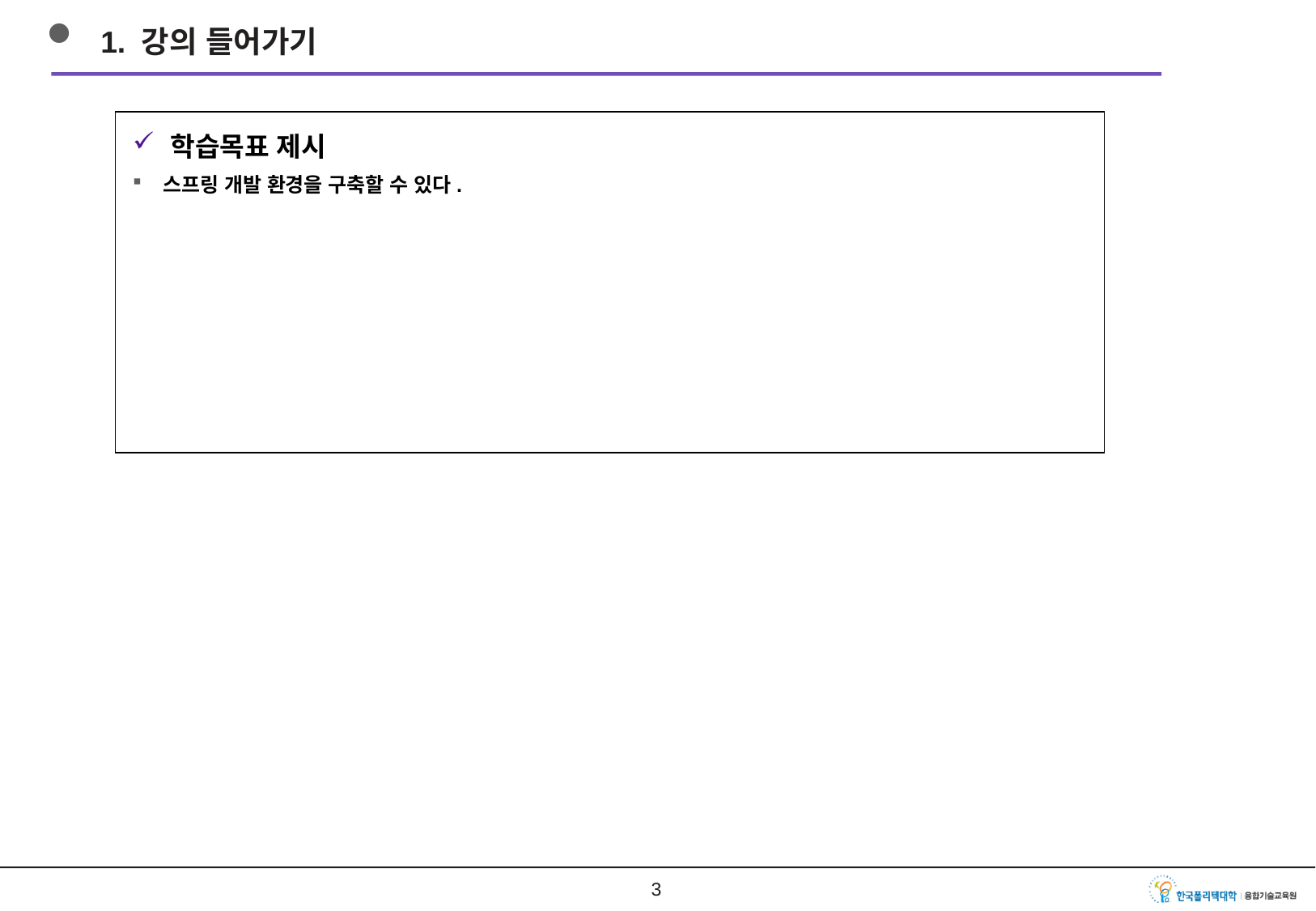

1. 강의 들어가기
학습목표 제시
스프링 개발 환경을 구축할 수 있다.
3